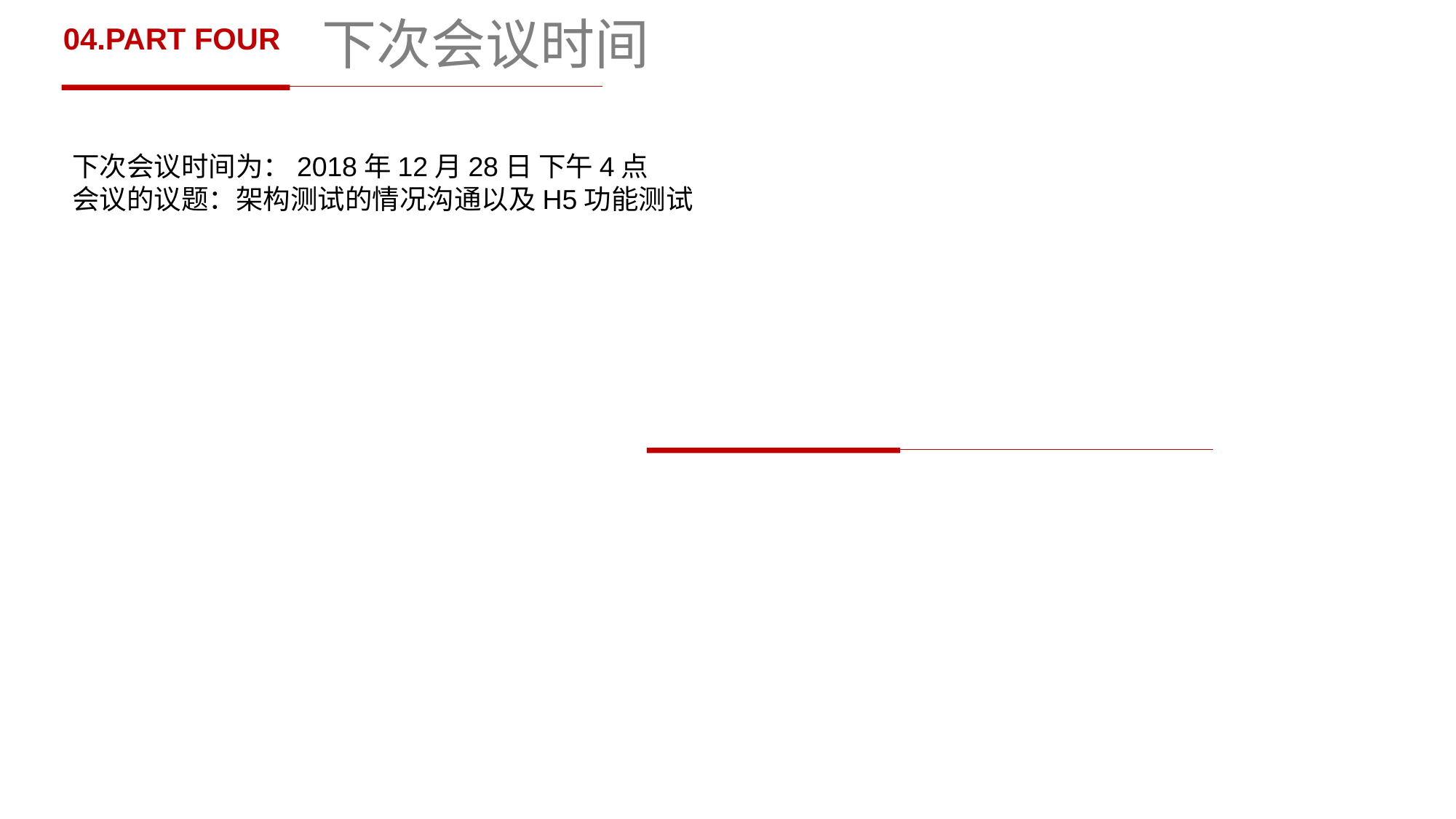

# 下次会议时间
04.PART FOUR

下次会议时间为：2018年12月28日 下午4点
会议的议题：架构测试的情况沟通以及H5功能测试